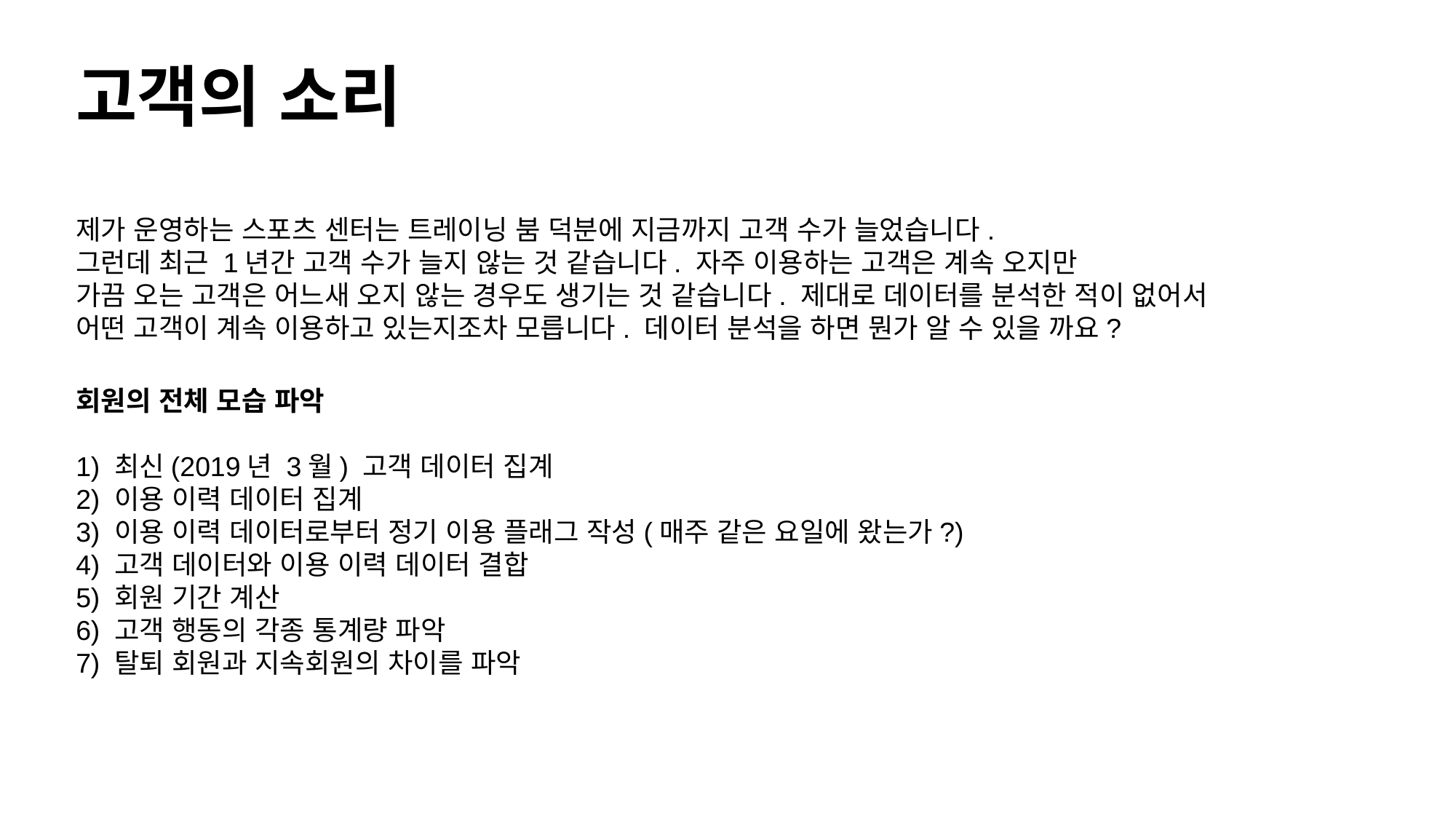

# 고객의 소리
제가 운영하는 스포츠 센터는 트레이닝 붐 덕분에 지금까지 고객 수가 늘었습니다.
그런데 최근 1년간 고객 수가 늘지 않는 것 같습니다. 자주 이용하는 고객은 계속 오지만
가끔 오는 고객은 어느새 오지 않는 경우도 생기는 것 같습니다. 제대로 데이터를 분석한 적이 없어서
어떤 고객이 계속 이용하고 있는지조차 모릅니다. 데이터 분석을 하면 뭔가 알 수 있을 까요?
회원의 전체 모습 파악

1) 최신(2019년 3월) 고객 데이터 집계
2) 이용 이력 데이터 집계
3) 이용 이력 데이터로부터 정기 이용 플래그 작성(매주 같은 요일에 왔는가?)
4) 고객 데이터와 이용 이력 데이터 결합
5) 회원 기간 계산
6) 고객 행동의 각종 통계량 파악
7) 탈퇴 회원과 지속회원의 차이를 파악